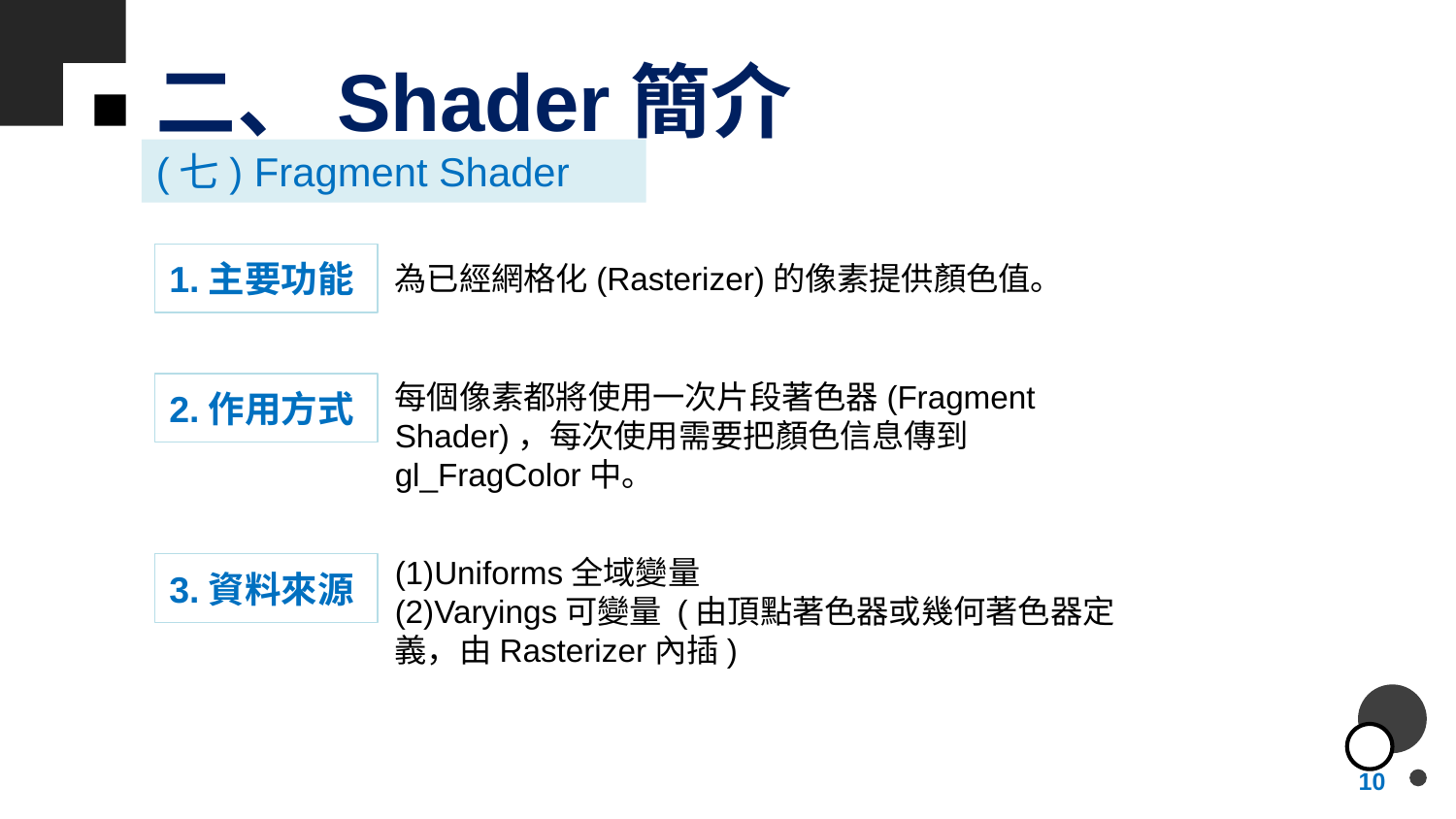

# 二、Shader簡介
(七) Fragment Shader
1.主要功能
為已經網格化(Rasterizer)的像素提供顏色值。
每個像素都將使用一次片段著色器(Fragment Shader)，每次使用需要把顏色信息傳到gl_FragColor中。
2.作用方式
(1)Uniforms全域變量
(2)Varyings可變量 (由頂點著色器或幾何著色器定義，由Rasterizer內插)
3.資料來源

10